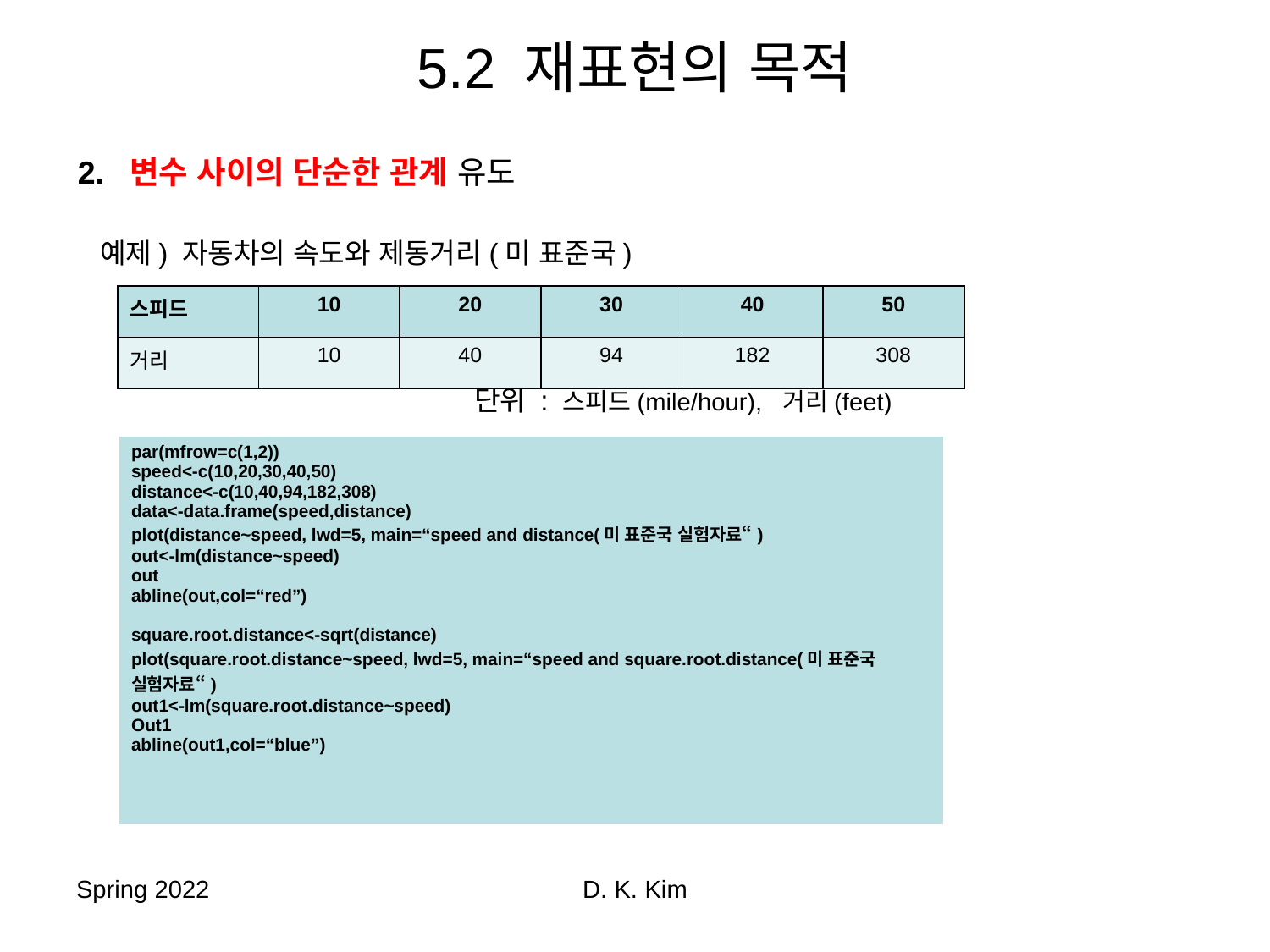

# 5.2 재표현의 목적
2.  변수 사이의 단순한 관계 유도

  예제) 자동차의 속도와 제동거리(미 표준국)

                                       단위 : 스피드(mile/hour),  거리(feet)

| 스피드 | 10 | 20 | 30 | 40 | 50 |
| --- | --- | --- | --- | --- | --- |
| 거리 | 10 | 40 | 94 | 182 | 308 |
| par(mfrow=c(1,2)) speed<-c(10,20,30,40,50) distance<-c(10,40,94,182,308) data<-data.frame(speed,distance) plot(distance~speed, lwd=5, main=“speed and distance(미 표준국 실험자료“) out<-lm(distance~speed) out abline(out,col=“red”) square.root.distance<-sqrt(distance) plot(square.root.distance~speed, lwd=5, main=“speed and square.root.distance(미 표준국 실험자료“) out1<-lm(square.root.distance~speed) Out1 abline(out1,col=“blue”) |
| --- |
Spring 2022
D. K. Kim